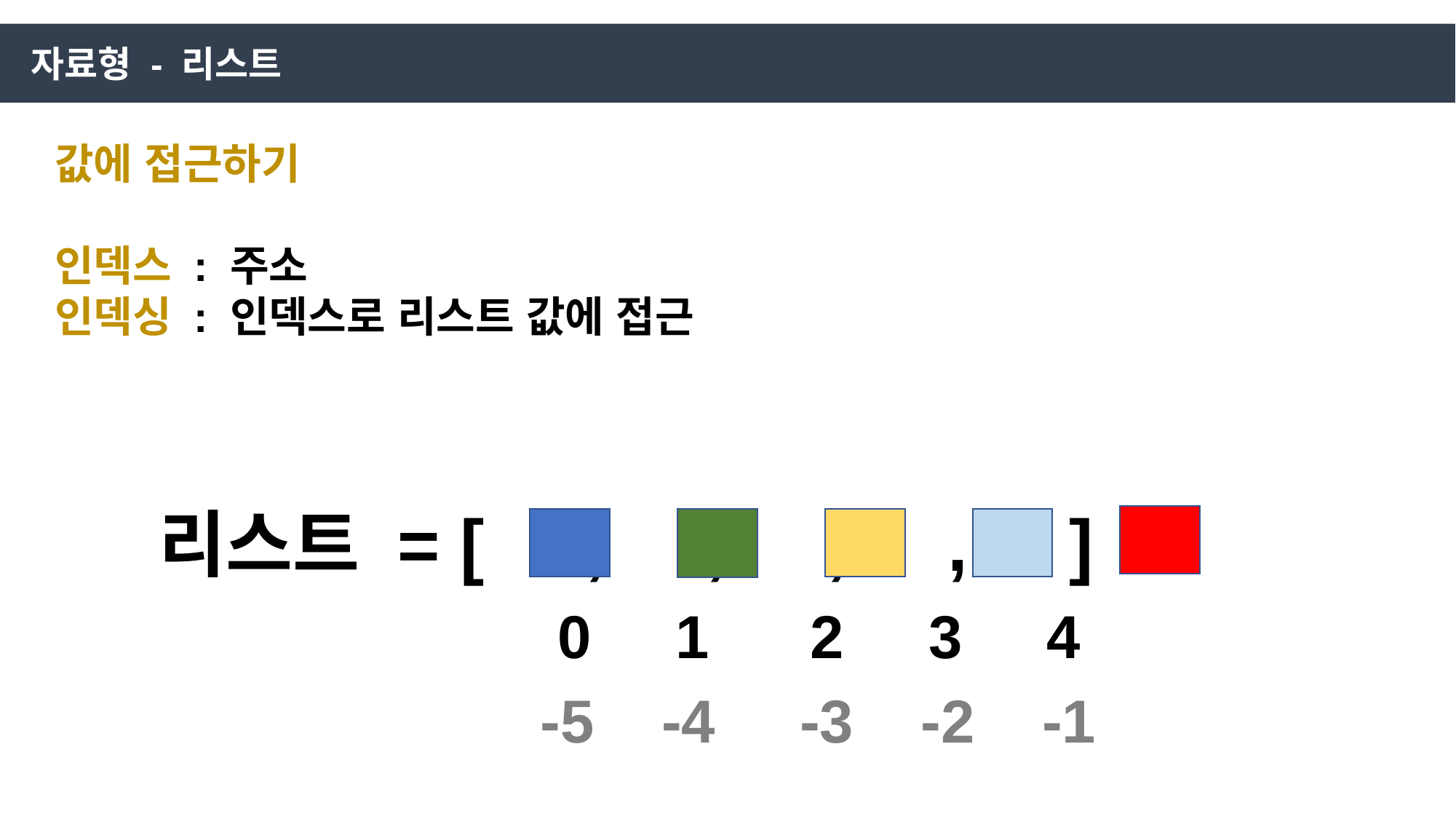

자료형 - 리스트
값에 접근하기

인덱스 : 주소
인덱싱 : 인덱스로 리스트 값에 접근

리스트 = [     ,     ,     ,     ,     ]

0     1      2     3     4
-5    -4     -3    -2    -1